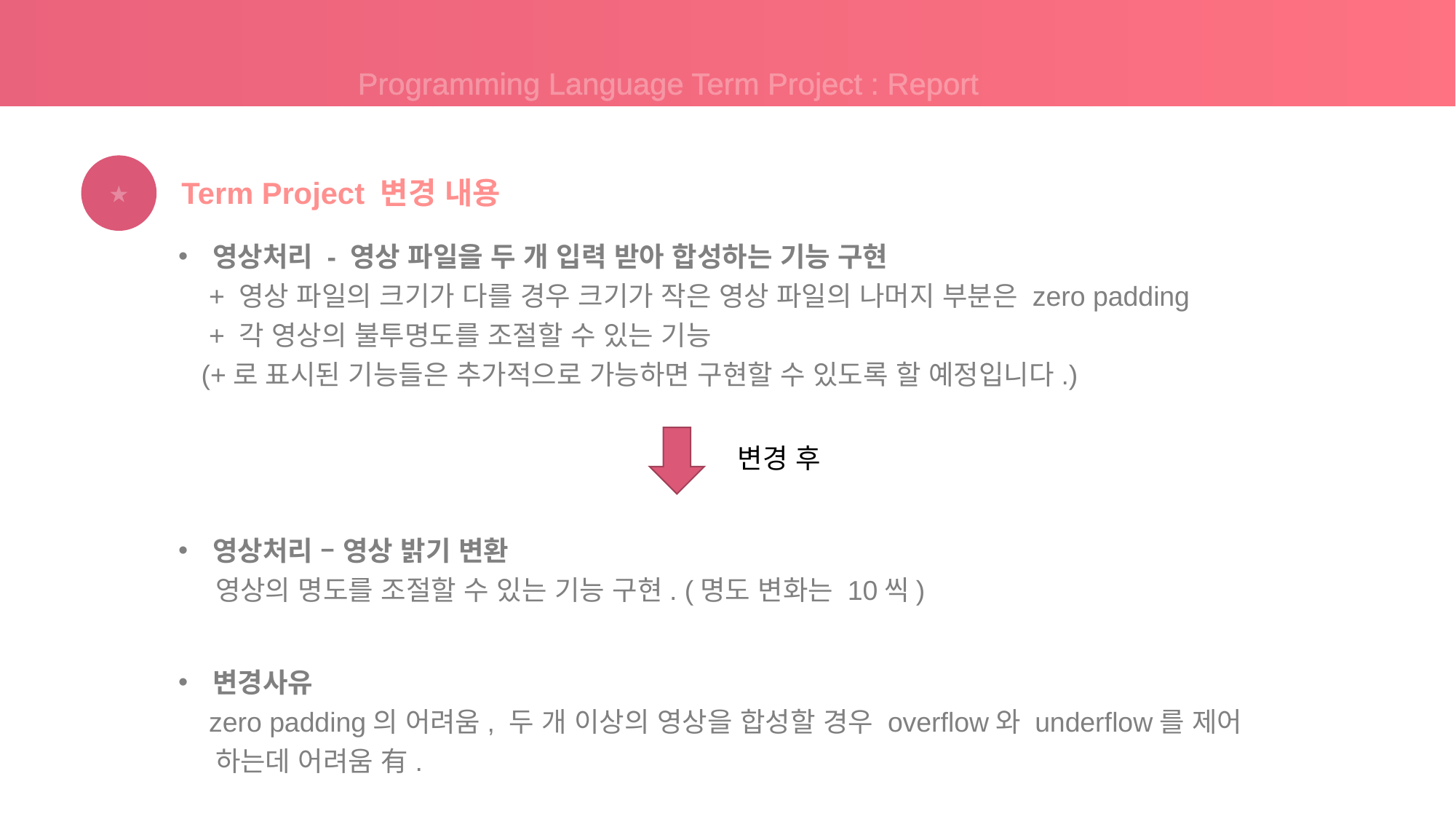

Programming Language Term Project : Report
★
Term Project 변경 내용
영상처리 - 영상 파일을 두 개 입력 받아 합성하는 기능 구현
    + 영상 파일의 크기가 다를 경우 크기가 작은 영상 파일의 나머지 부분은 zero padding
    + 각 영상의 불투명도를 조절할 수 있는 기능
   (+로 표시된 기능들은 추가적으로 가능하면 구현할 수 있도록 할 예정입니다.)
영상처리 – 영상 밝기 변환
    영상의 명도를 조절할 수 있는 기능 구현. (명도 변화는 10씩)
변경사유
    zero padding의 어려움, 두 개 이상의 영상을 합성할 경우 overflow와 underflow를 제어
    하는데 어려움 有.

변경 후